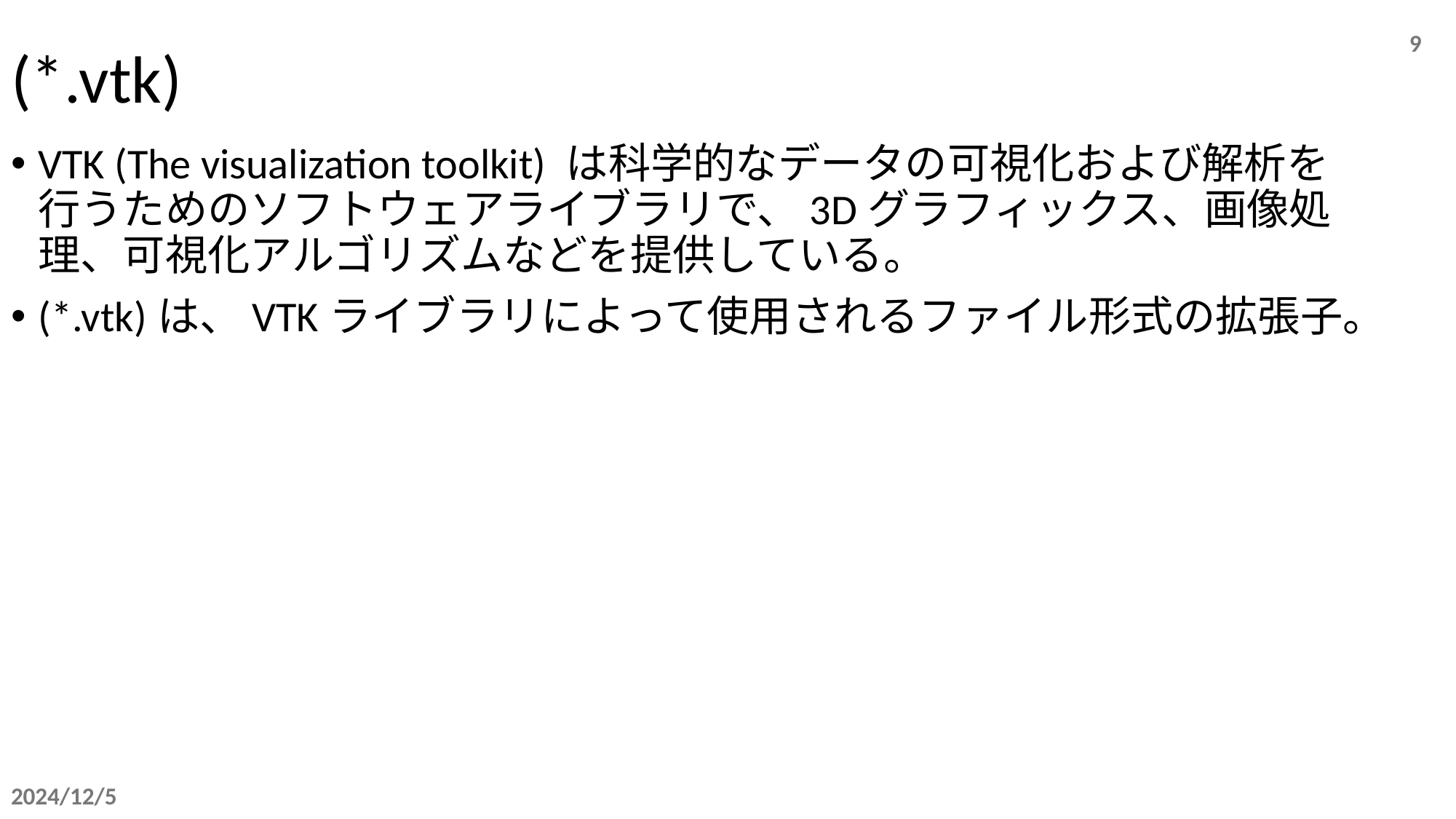

# (*.vtk)
9
VTK (The visualization toolkit) は科学的なデータの可視化および解析を行うためのソフトウェアライブラリで、3Dグラフィックス、画像処理、可視化アルゴリズムなどを提供している。
(*.vtk)は、VTKライブラリによって使用されるファイル形式の拡張子。
2024/12/5